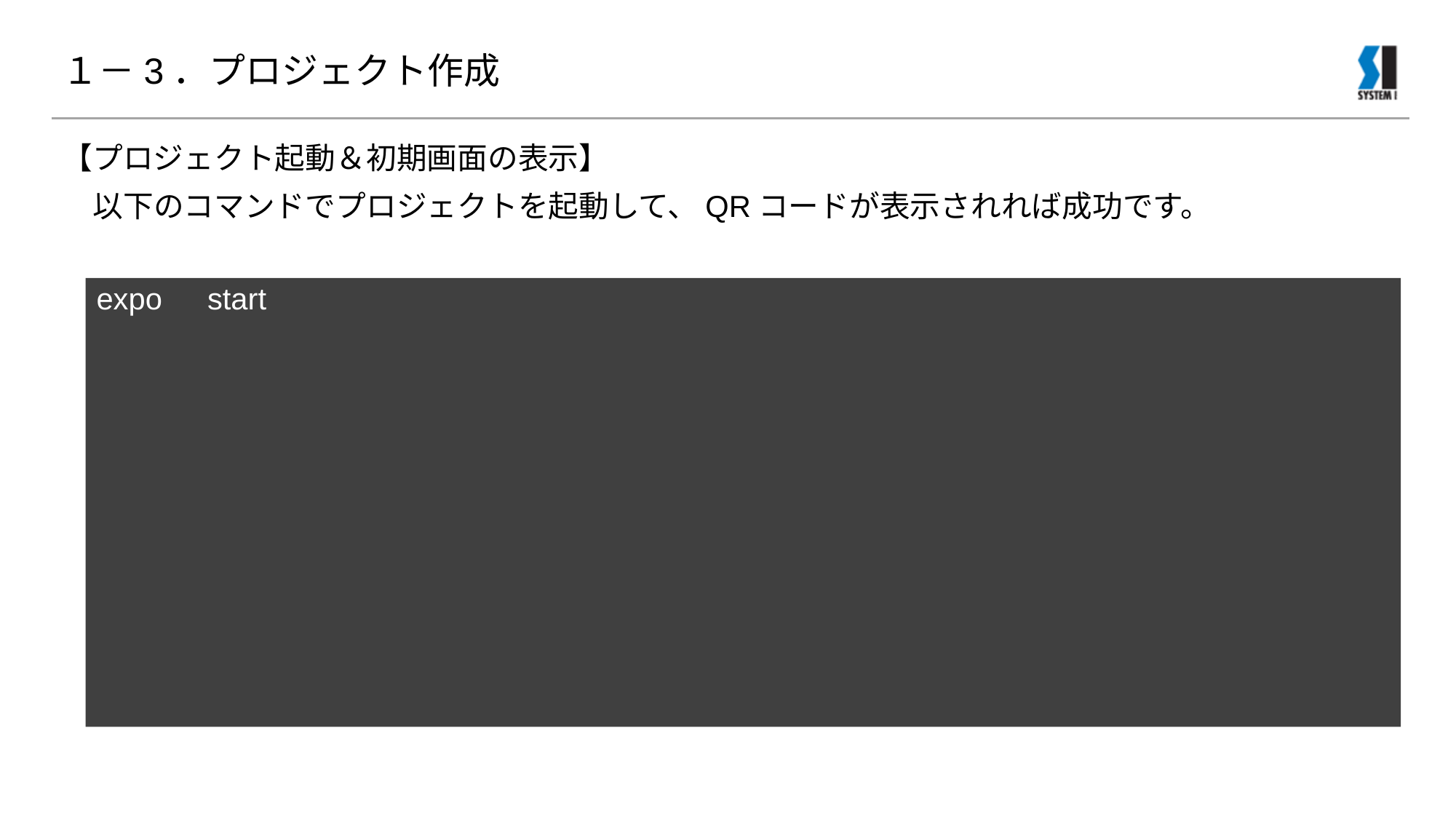

# １－3．プロジェクト作成
【プロジェクト起動＆初期画面の表示】
　以下のコマンドでプロジェクトを起動して、QRコードが表示されれば成功です。
expo　start